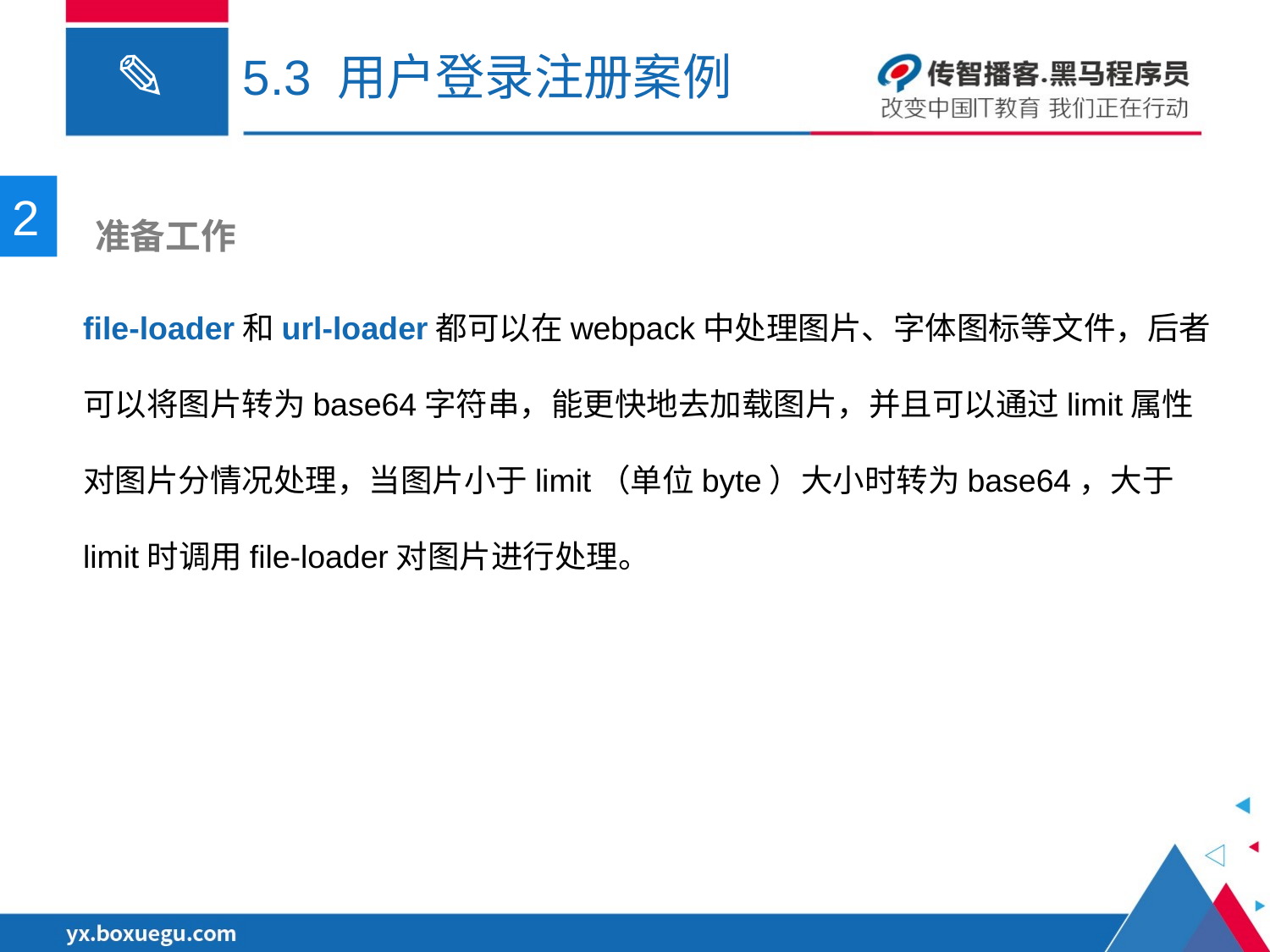

# 5.3 用户登录注册案例

2
  准备工作
file-loader和url-loader都可以在webpack中处理图片、字体图标等文件，后者可以将图片转为base64字符串，能更快地去加载图片，并且可以通过limit属性对图片分情况处理，当图片小于limit（单位byte）大小时转为base64，大于limit时调用file-loader对图片进行处理。